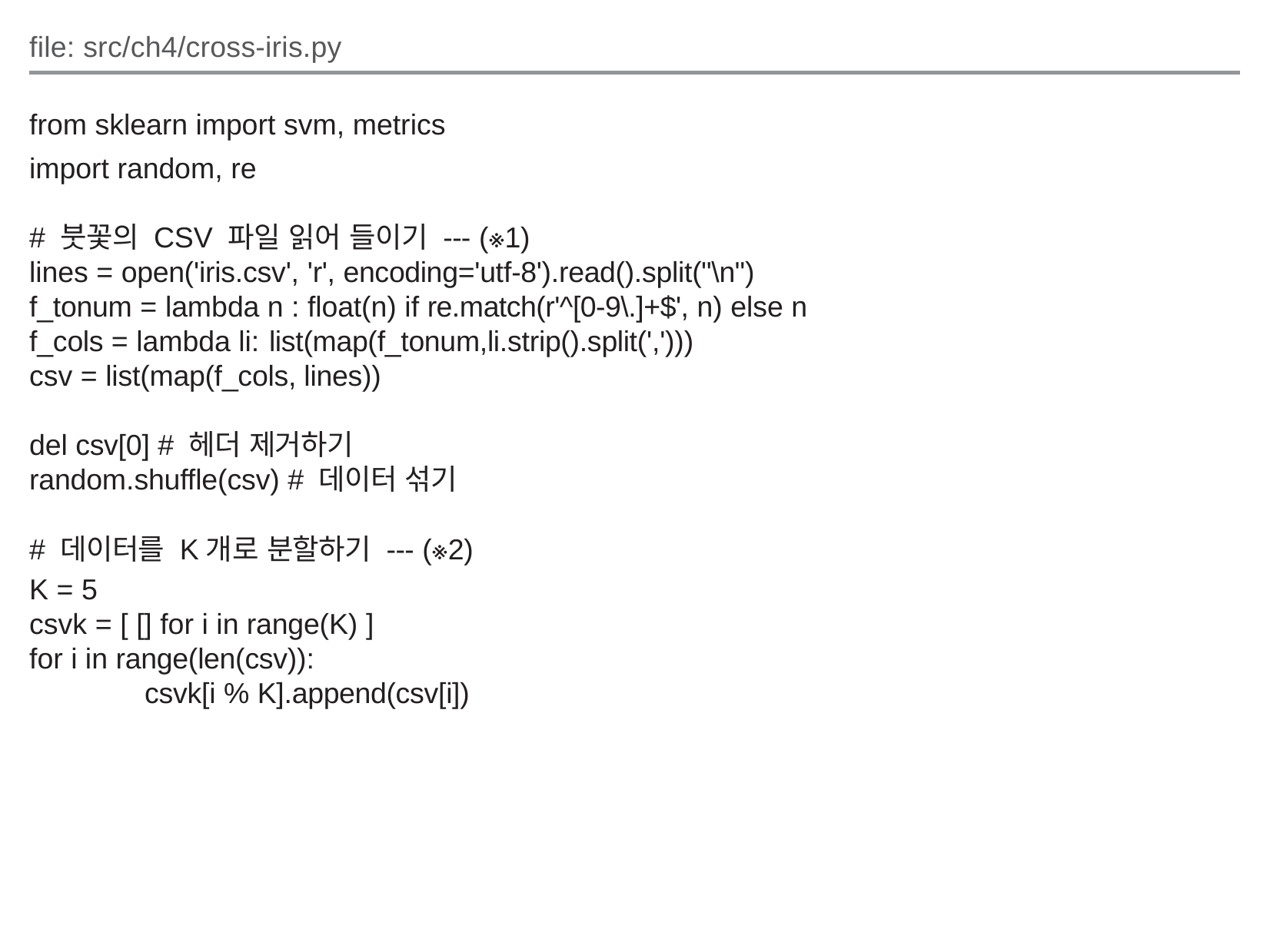

file: src/ch4/cross-iris.py

from sklearn import svm, metrics
import random, re

# 붓꽃의 CSV 파일 읽어 들이기 --- (※1)
lines = open('iris.csv', 'r', encoding='utf-8').read().split("\n")
f_tonum = lambda n : float(n) if re.match(r'^[0-9\.]+$', n) else n
f_cols = lambda li: list(map(f_tonum,li.strip().split(',')))
csv = list(map(f_cols, lines))

del csv[0] # 헤더 제거하기
random.shuffle(csv) # 데이터 섞기

# 데이터를 K개로 분할하기 --- (※2)
K = 5
csvk = [ [] for i in range(K) ]
for i in range(len(csv)):
	csvk[i % K].append(csv[i])